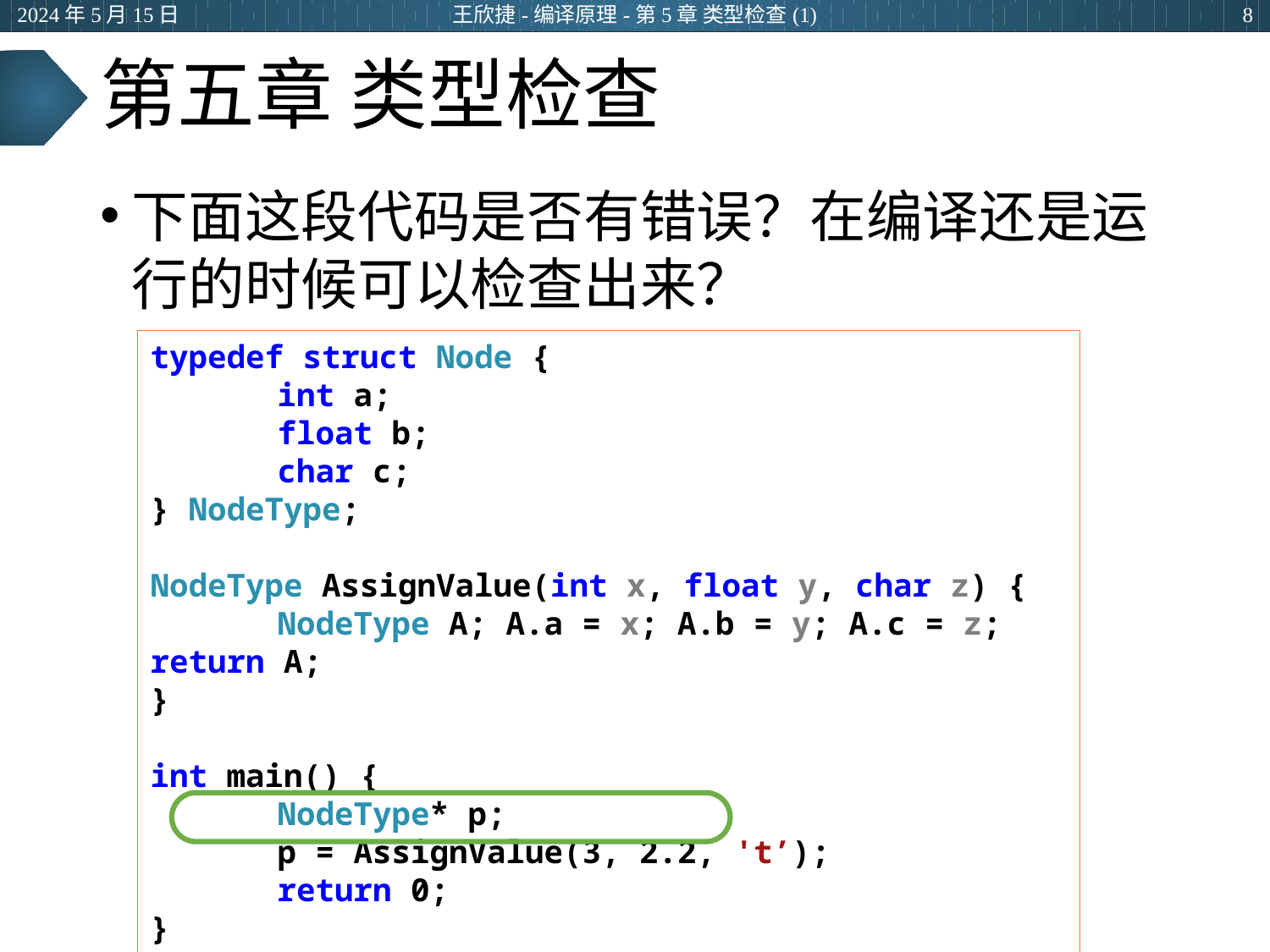

2024年5月15日
王欣捷-编译原理-第5章 类型检查(1)
8
# 第五章 类型检查
下面这段代码是否有错误？在编译还是运行的时候可以检查出来？
typedef struct Node {
	int a;
	float b;
	char c;
} NodeType;

NodeType AssignValue(int x, float y, char z) {
	NodeType A; A.a = x; A.b = y; A.c = z; return A;
}

int main() {
	NodeType* p;
	p = AssignValue(3, 2.2, 't’);
	return 0;
}